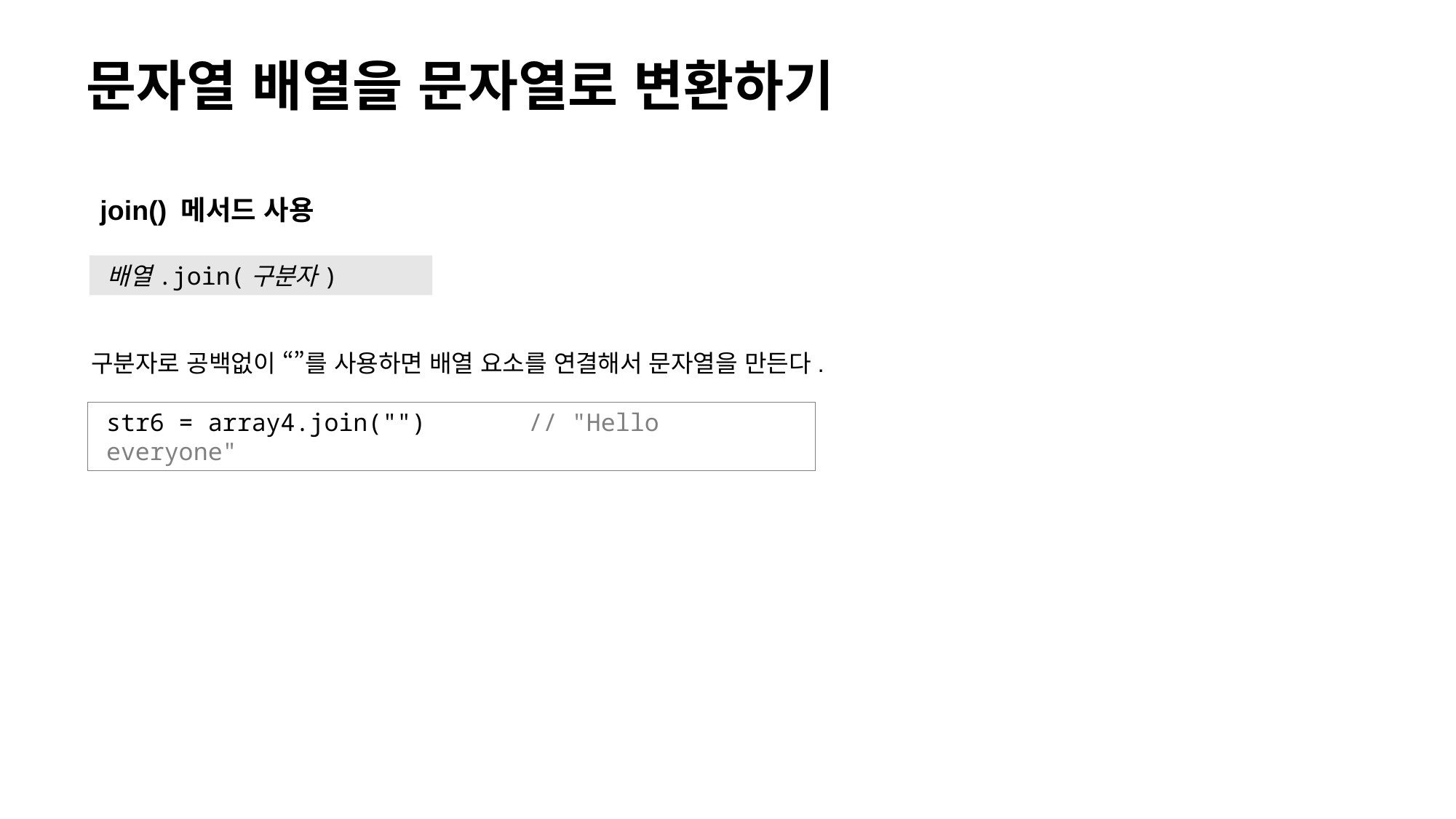

# 문자열 배열을 문자열로 변환하기
join() 메서드 사용
배열.join(구분자)
구분자로 공백없이 “”를 사용하면 배열 요소를 연결해서 문자열을 만든다.
str6 = array4.join("")       // "Hello everyone"